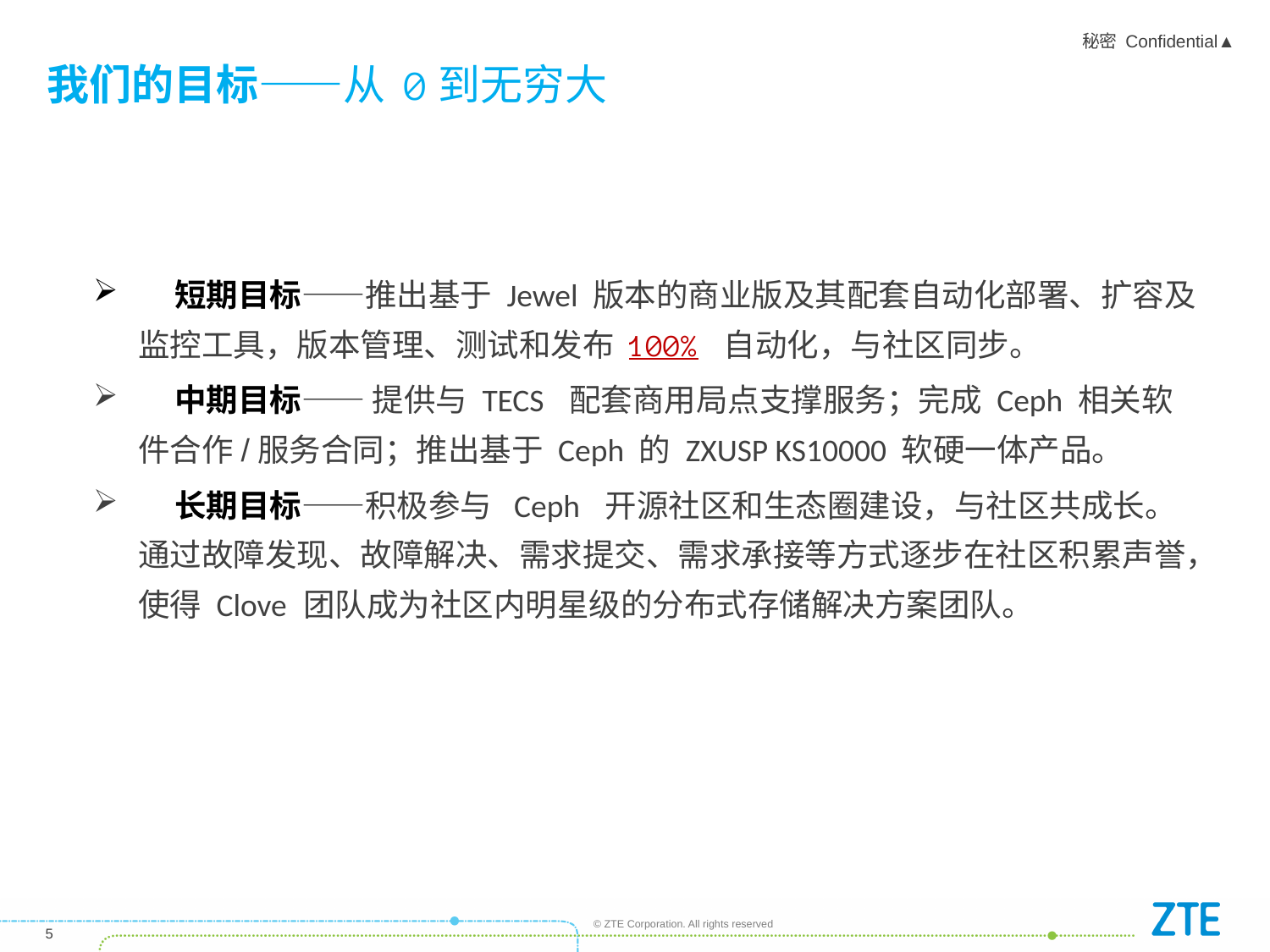

# 我们的目标——从 0到无穷大
    短期目标——推出基于 Jewel 版本的商业版及其配套自动化部署、扩容及监控工具，版本管理、测试和发布 100% 自动化，与社区同步。
    中期目标—— 提供与 TECS 配套商用局点支撑服务；完成 Ceph 相关软件合作/服务合同；推出基于 Ceph 的 ZXUSP KS10000 软硬一体产品。
    长期目标——积极参与  Ceph 开源社区和生态圈建设，与社区共成长。通过故障发现、故障解决、需求提交、需求承接等方式逐步在社区积累声誉，使得 Clove 团队成为社区内明星级的分布式存储解决方案团队。